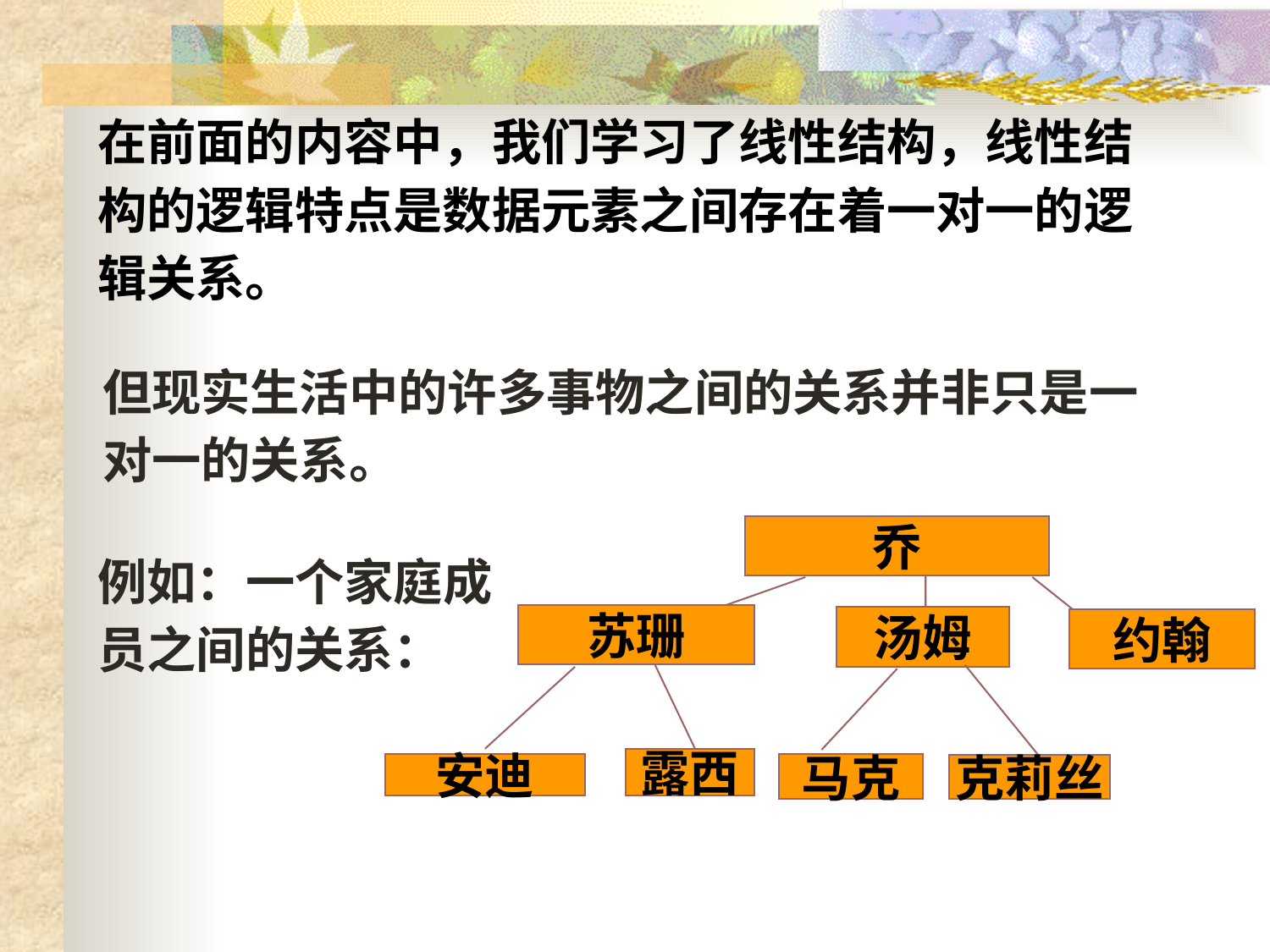

在前面的内容中，我们学习了线性结构，线性结构的逻辑特点是数据元素之间存在着一对一的逻辑关系。
但现实生活中的许多事物之间的关系并非只是一对一的关系。
乔

苏珊
汤姆
约翰

露西
安迪
马克
克莉丝
例如：一个家庭成员之间的关系：